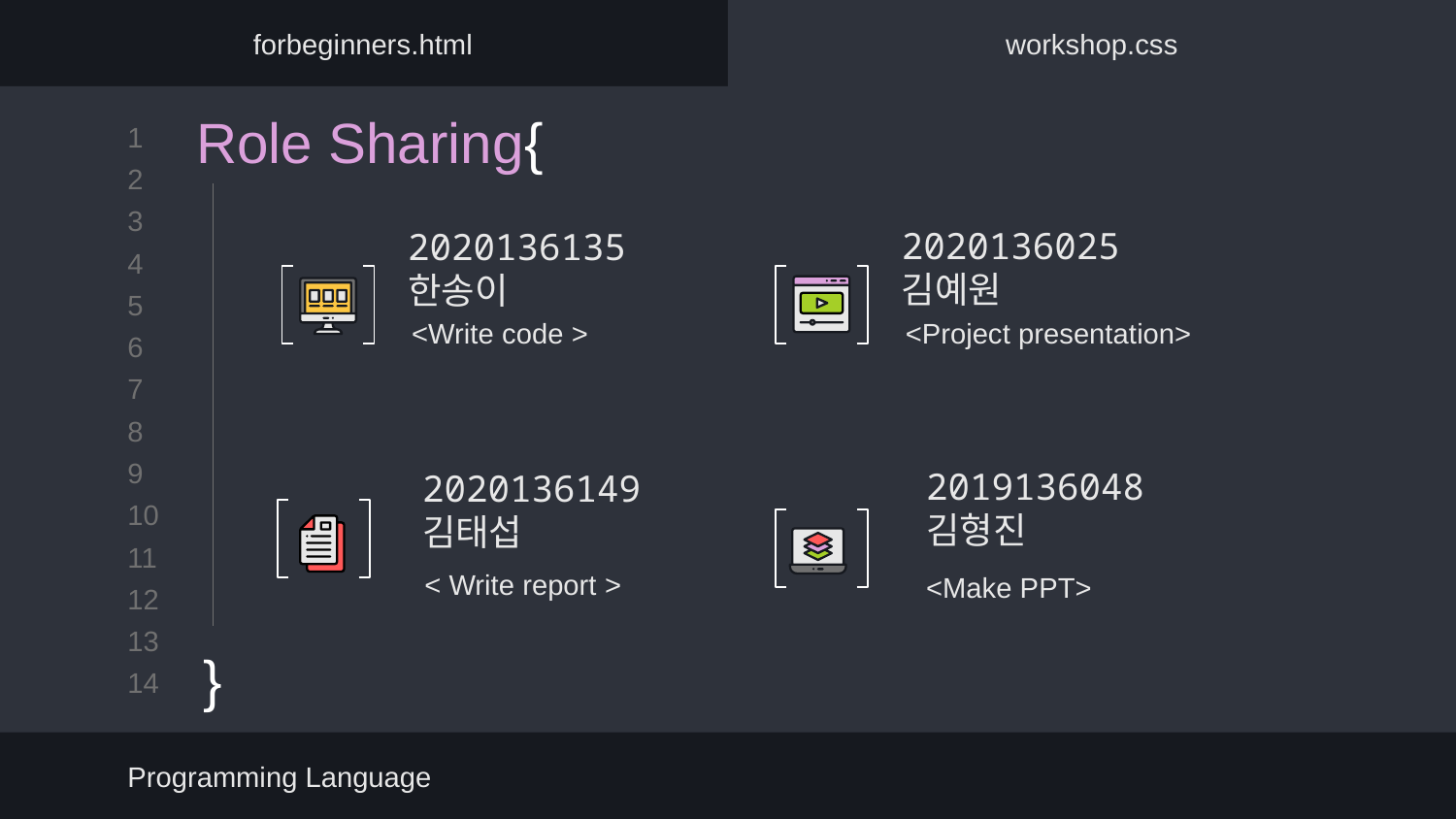

forbeginners.html
workshop.css
# Role Sharing{
}
2020136135
한송이

<Project presentation>
<Write code >
2020136025
김예원

2019136048
김형진

2020136149
김태섭

< Write report >
<Make PPT>
Programming Language